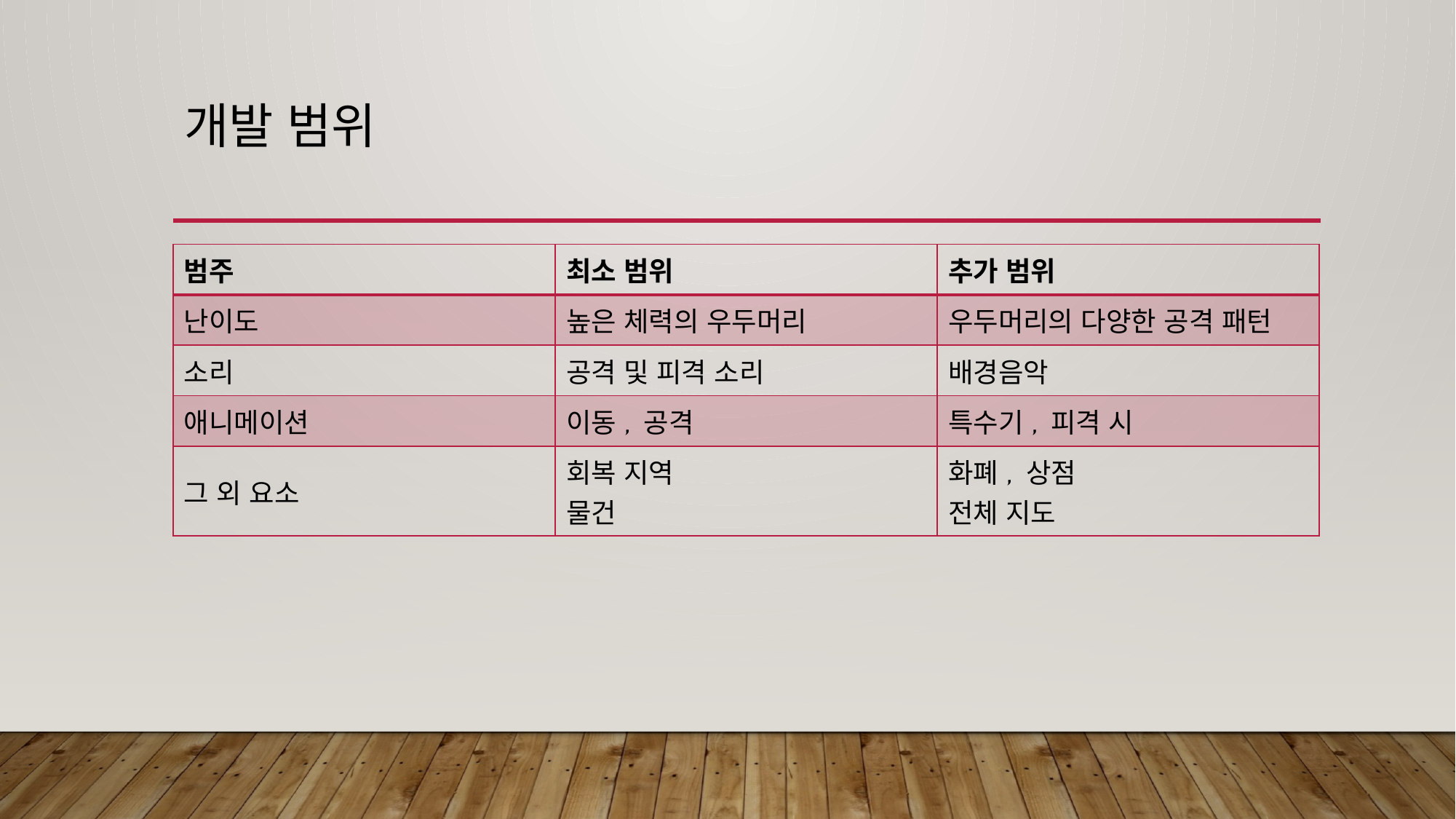

# 개발 범위
| 범주 | 최소 범위 | 추가 범위 |
| --- | --- | --- |
| 난이도 | 높은 체력의 우두머리 | 우두머리의 다양한 공격 패턴 |
| 소리 | 공격 및 피격 소리 | 배경음악 |
| 애니메이션 | 이동, 공격 | 특수기, 피격 시 |
| 그 외 요소 | 회복 지역 물건 | 화폐, 상점 전체 지도 |